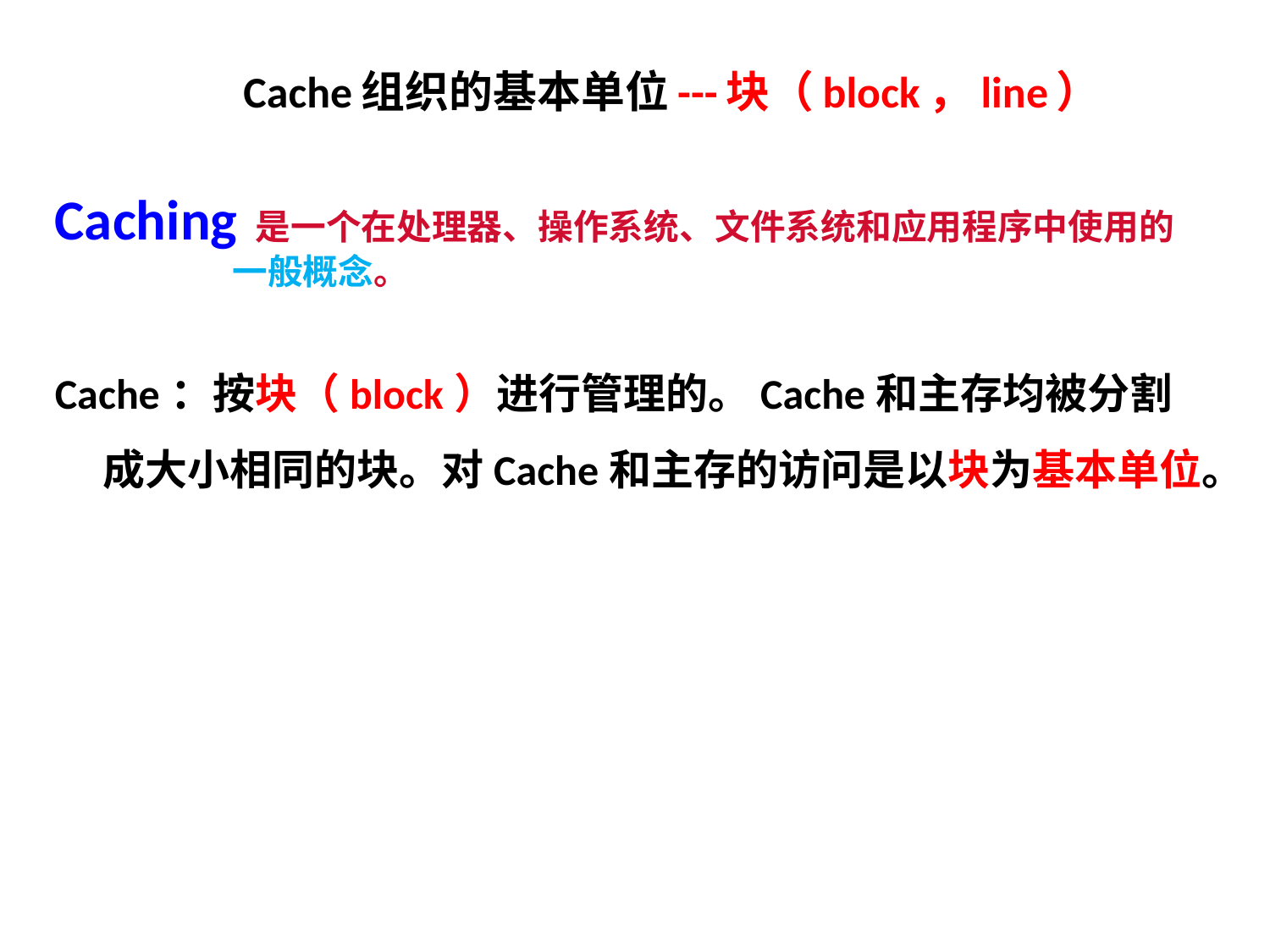

# Cache组织的基本单位---块（block，line）
Caching 是一个在处理器、操作系统、文件系统和应用程序中使用的
                     一般概念。

Cache：按块（block）进行管理的。Cache和主存均被分割成大小相同的块。对Cache和主存的访问是以块为基本单位。

18